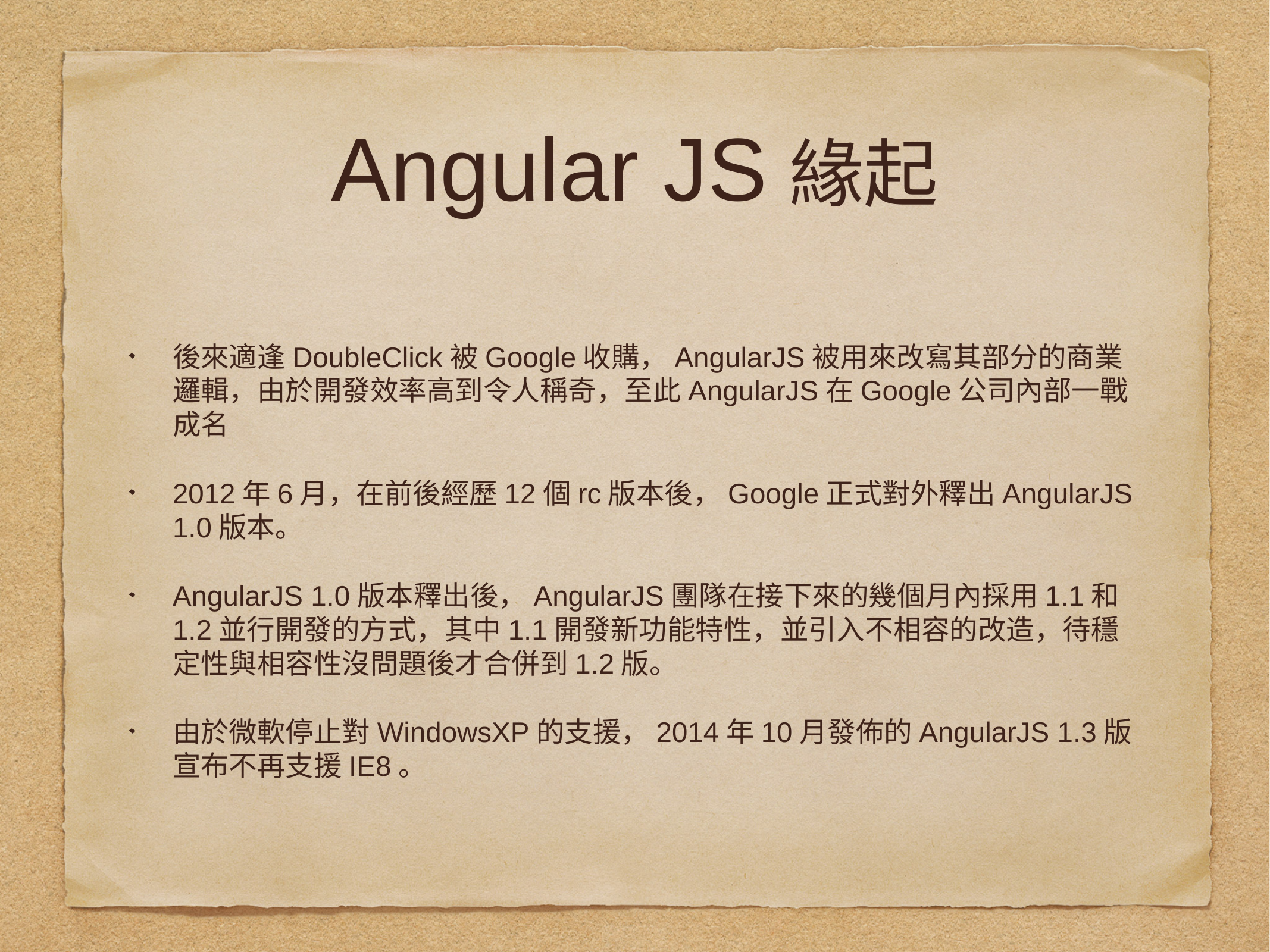

# Angular JS緣起
後來適逢DoubleClick被Google收購，AngularJS被用來改寫其部分的商業邏輯，由於開發效率高到令人稱奇，至此AngularJS在Google公司內部一戰成名
2012年6月，在前後經歷12個rc版本後，Google正式對外釋出AngularJS 1.0版本。
AngularJS 1.0版本釋出後，AngularJS團隊在接下來的幾個月內採用1.1和1.2並行開發的方式，其中1.1開發新功能特性，並引入不相容的改造，待穩定性與相容性沒問題後才合併到1.2版。
由於微軟停止對WindowsXP的支援，2014年10月發佈的AngularJS 1.3版宣布不再支援IE8。